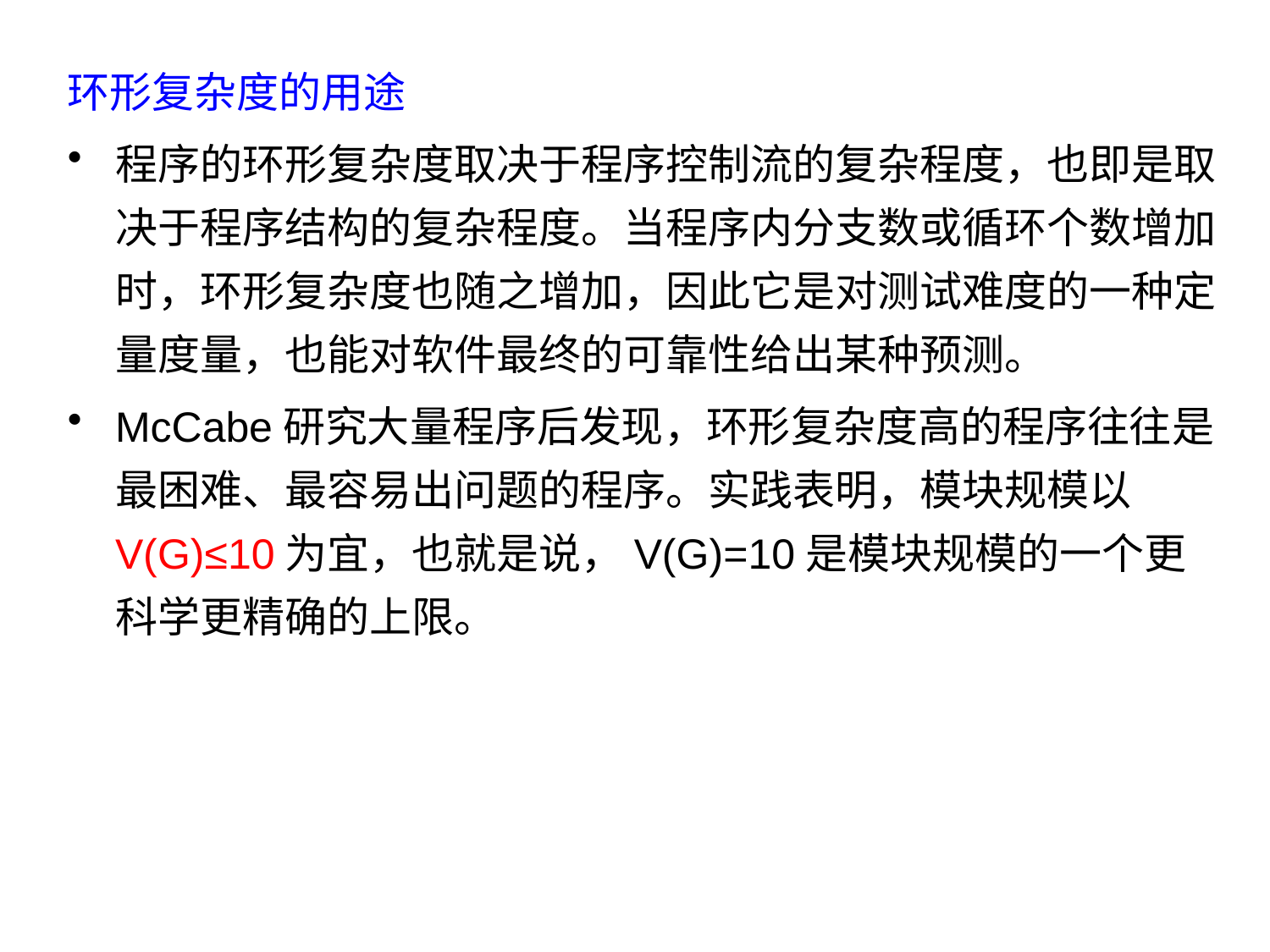

环形复杂度的用途
程序的环形复杂度取决于程序控制流的复杂程度，也即是取决于程序结构的复杂程度。当程序内分支数或循环个数增加时，环形复杂度也随之增加，因此它是对测试难度的一种定量度量，也能对软件最终的可靠性给出某种预测。
McCabe研究大量程序后发现，环形复杂度高的程序往往是最困难、最容易出问题的程序。实践表明，模块规模以V(G)≤10为宜，也就是说，V(G)=10是模块规模的一个更科学更精确的上限。